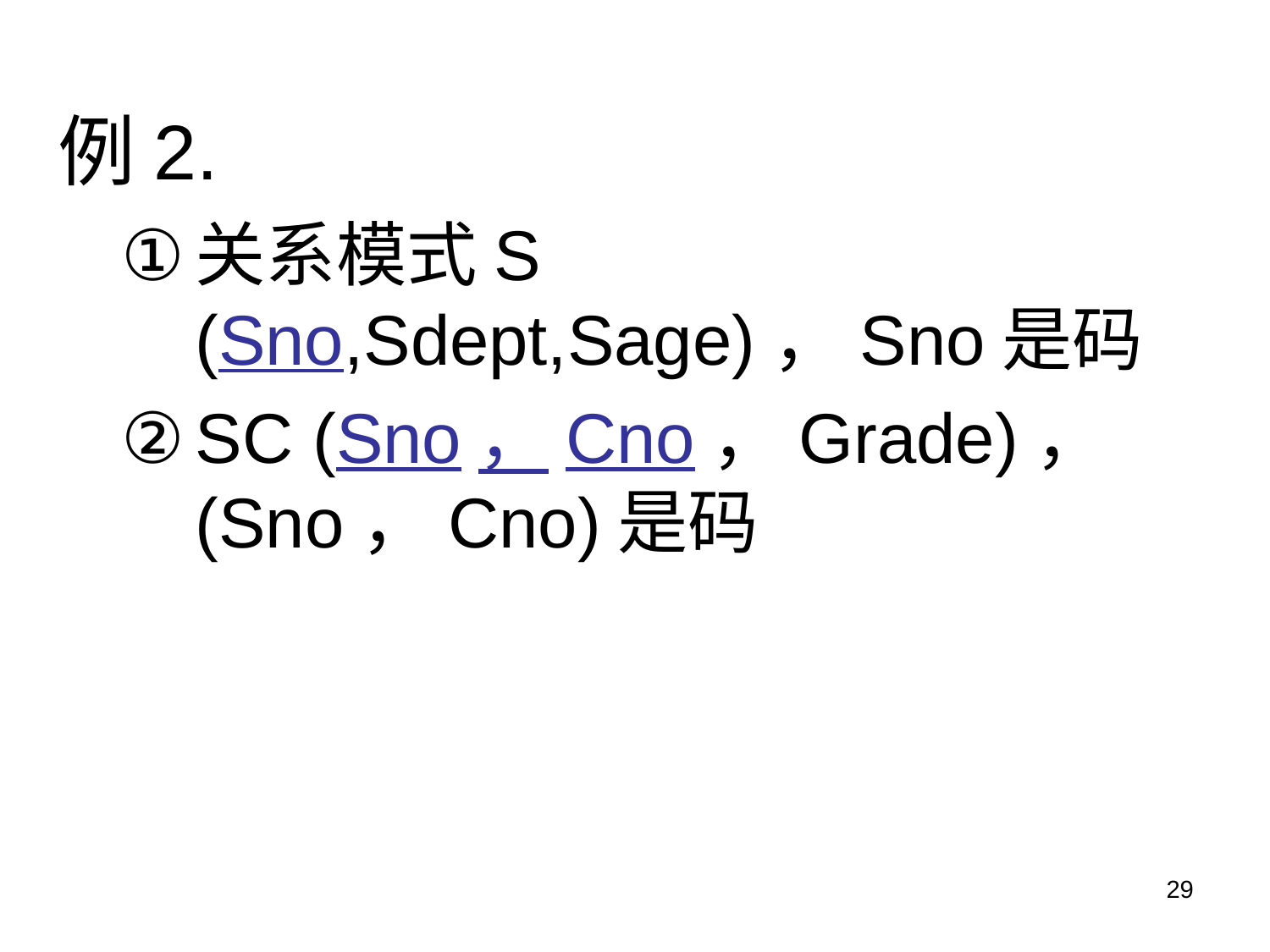

例2.
关系模式S (Sno,Sdept,Sage)，Sno是码
SC (Sno，Cno，Grade)，
(Sno，Cno)是码
29